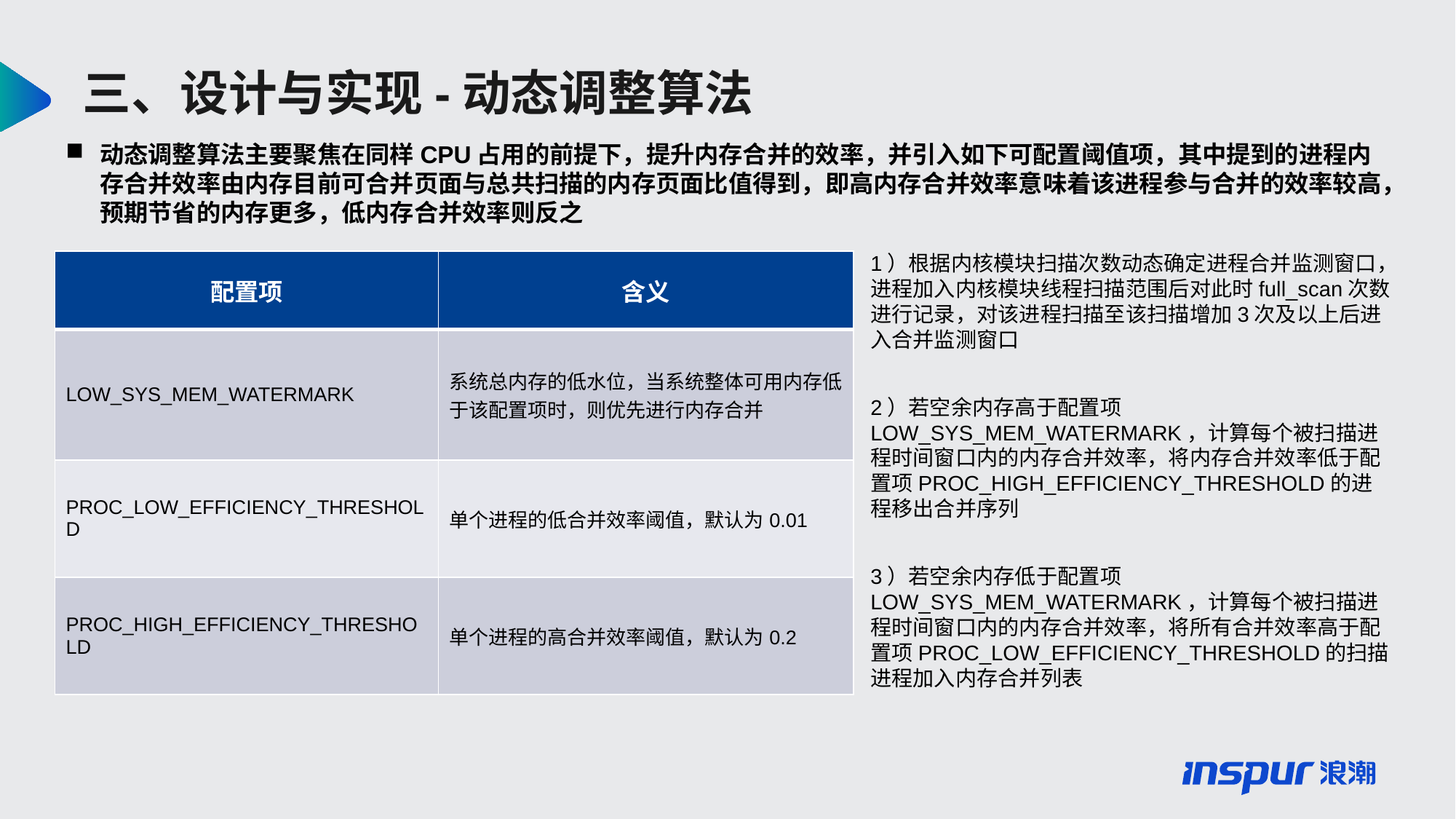

三、设计与实现-动态调整算法

动态调整算法主要聚焦在同样CPU占用的前提下，提升内存合并的效率，并引入如下可配置阈值项，其中提到的进程内存合并效率由内存目前可合并页面与总共扫描的内存页面比值得到，即高内存合并效率意味着该进程参与合并的效率较高，预期节省的内存更多，低内存合并效率则反之
1）根据内核模块扫描次数动态确定进程合并监测窗口，进程加入内核模块线程扫描范围后对此时full_scan次数进行记录，对该进程扫描至该扫描增加3次及以上后进入合并监测窗口
| 配置项 | 含义 |
| --- | --- |
| LOW\_SYS\_MEM\_WATERMARK | 系统总内存的低水位，当系统整体可用内存低于该配置项时，则优先进行内存合并 |
| PROC\_LOW\_EFFICIENCY\_THRESHOLD | 单个进程的低合并效率阈值，默认为0.01 |
| PROC\_HIGH\_EFFICIENCY\_THRESHOLD | 单个进程的高合并效率阈值，默认为0.2 |
2）若空余内存高于配置项LOW_SYS_MEM_WATERMARK，计算每个被扫描进程时间窗口内的内存合并效率，将内存合并效率低于配置项PROC_HIGH_EFFICIENCY_THRESHOLD的进程移出合并序列
3）若空余内存低于配置项LOW_SYS_MEM_WATERMARK，计算每个被扫描进程时间窗口内的内存合并效率，将所有合并效率高于配置项PROC_LOW_EFFICIENCY_THRESHOLD的扫描进程加入内存合并列表